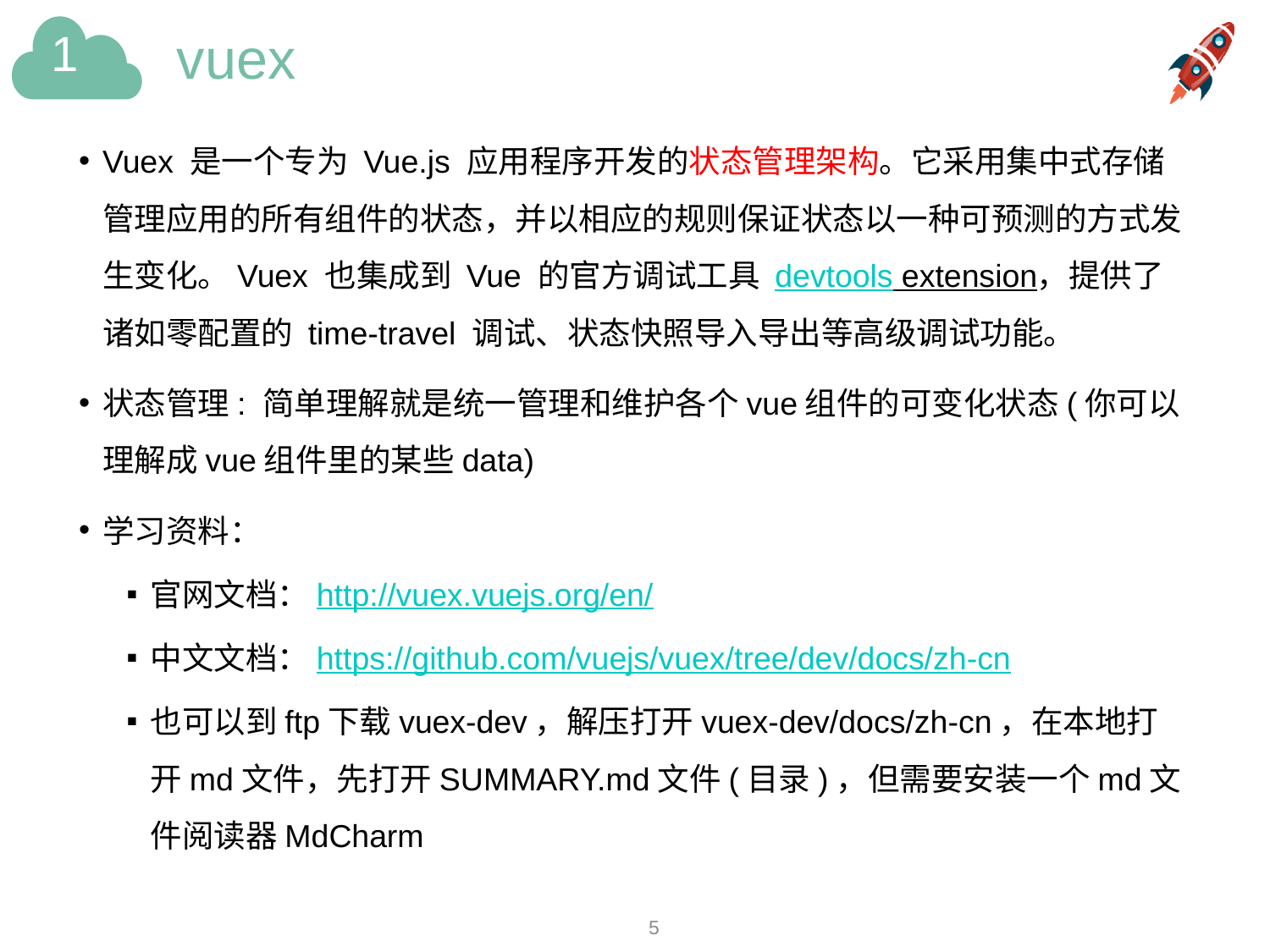

# vuex
Vuex 是一个专为 Vue.js 应用程序开发的状态管理架构。它采用集中式存储管理应用的所有组件的状态，并以相应的规则保证状态以一种可预测的方式发生变化。Vuex 也集成到 Vue 的官方调试工具 devtools extension，提供了诸如零配置的 time-travel 调试、状态快照导入导出等高级调试功能。
状态管理: 简单理解就是统一管理和维护各个vue组件的可变化状态(你可以理解成vue组件里的某些data)
学习资料：
官网文档：http://vuex.vuejs.org/en/
中文文档：https://github.com/vuejs/vuex/tree/dev/docs/zh-cn
也可以到ftp下载vuex-dev，解压打开vuex-dev/docs/zh-cn，在本地打开md文件，先打开SUMMARY.md文件(目录)，但需要安装一个md文件阅读器MdCharm
5